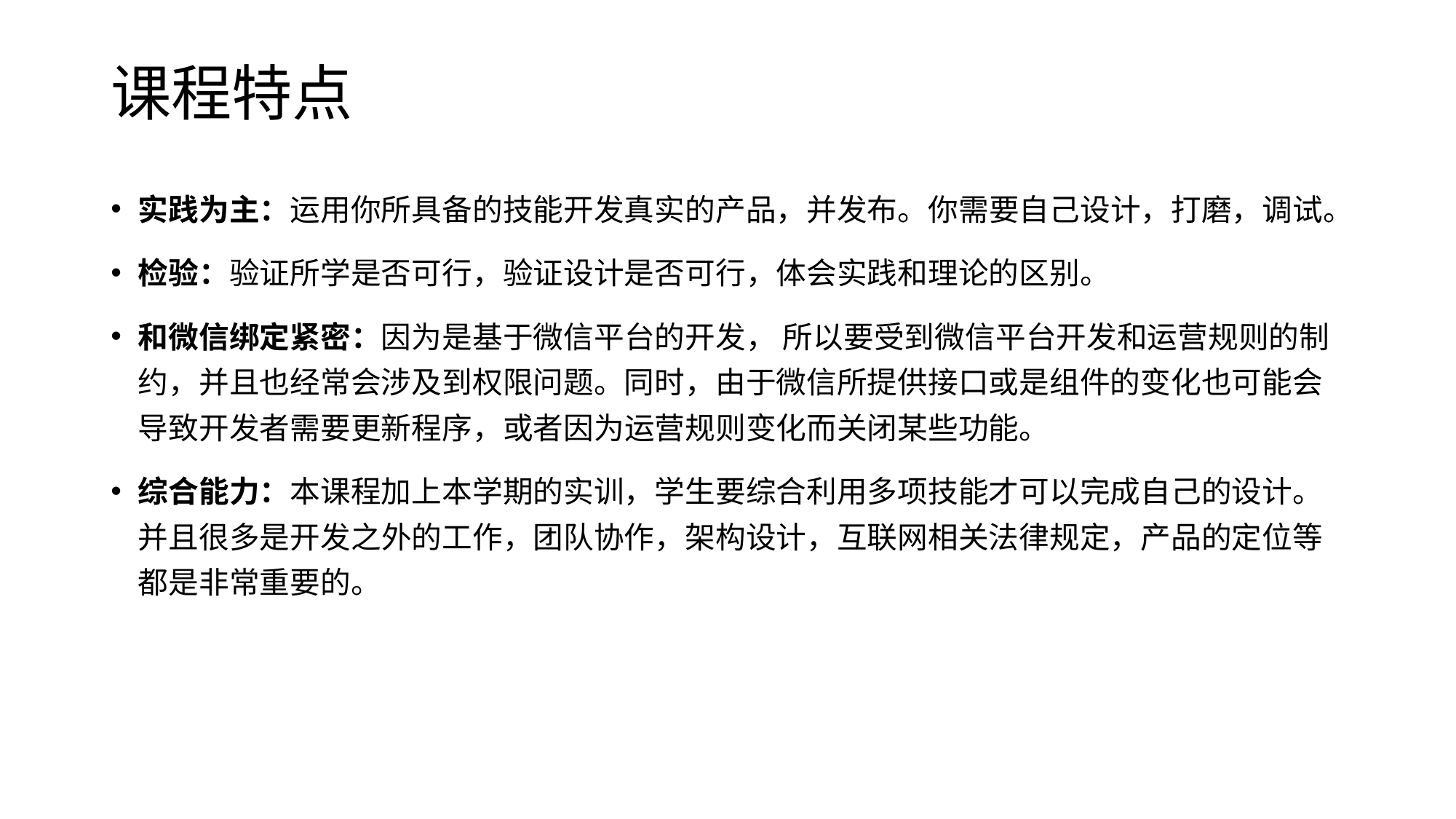

# 课程特点
实践为主：运用你所具备的技能开发真实的产品，并发布。你需要自己设计，打磨，调试。
检验：验证所学是否可行，验证设计是否可行，体会实践和理论的区别。
和微信绑定紧密：因为是基于微信平台的开发， 所以要受到微信平台开发和运营规则的制约，并且也经常会涉及到权限问题。同时，由于微信所提供接口或是组件的变化也可能会导致开发者需要更新程序，或者因为运营规则变化而关闭某些功能。
综合能力：本课程加上本学期的实训，学生要综合利用多项技能才可以完成自己的设计。并且很多是开发之外的工作，团队协作，架构设计，互联网相关法律规定，产品的定位等都是非常重要的。